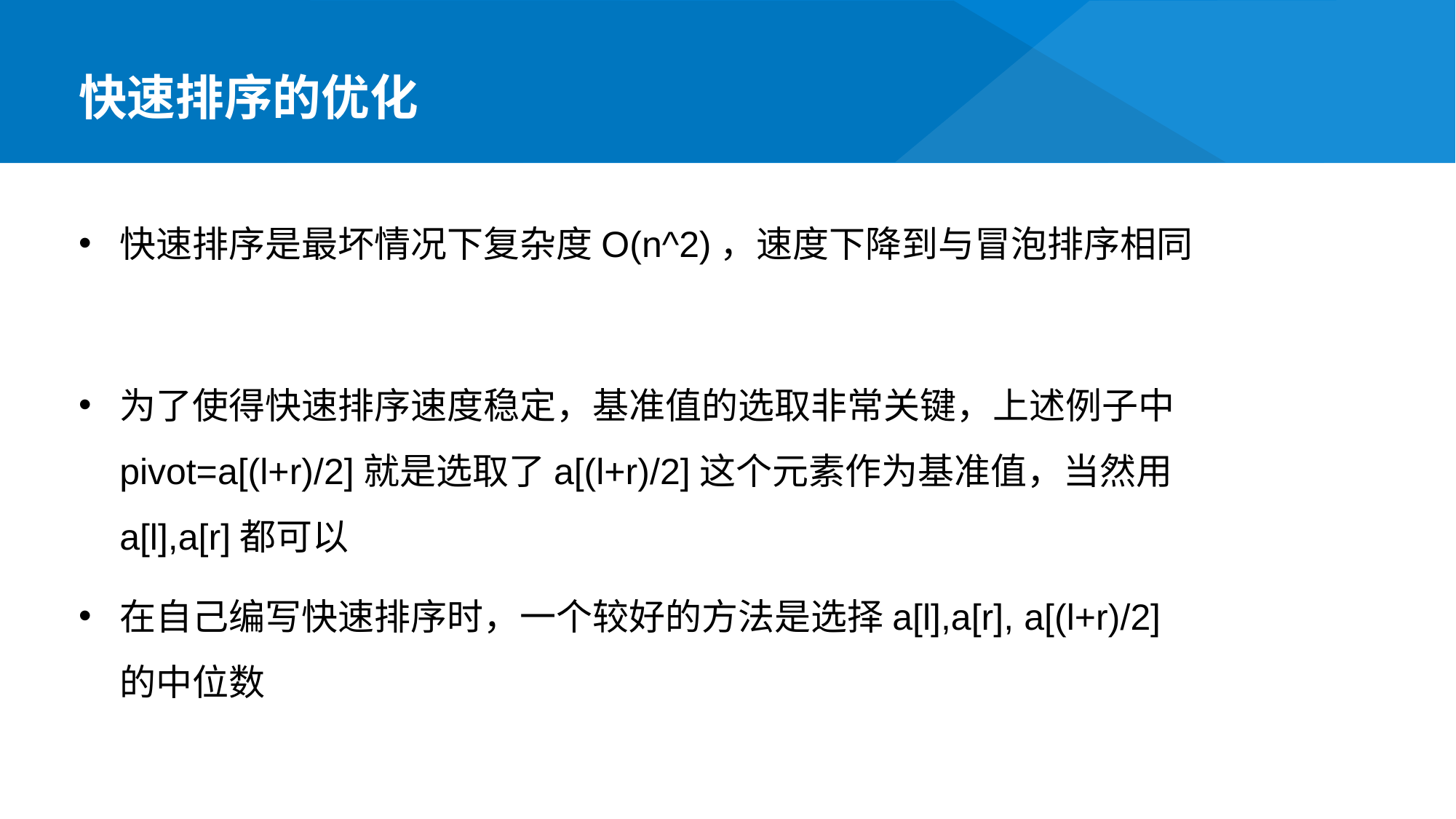

快速排序的优化
快速排序是最坏情况下复杂度O(n^2)，速度下降到与冒泡排序相同

为了使得快速排序速度稳定，基准值的选取非常关键，上述例子中pivot=a[(l+r)/2]就是选取了a[(l+r)/2]这个元素作为基准值，当然用a[l],a[r]都可以
在自己编写快速排序时，一个较好的方法是选择a[l],a[r], a[(l+r)/2]的中位数